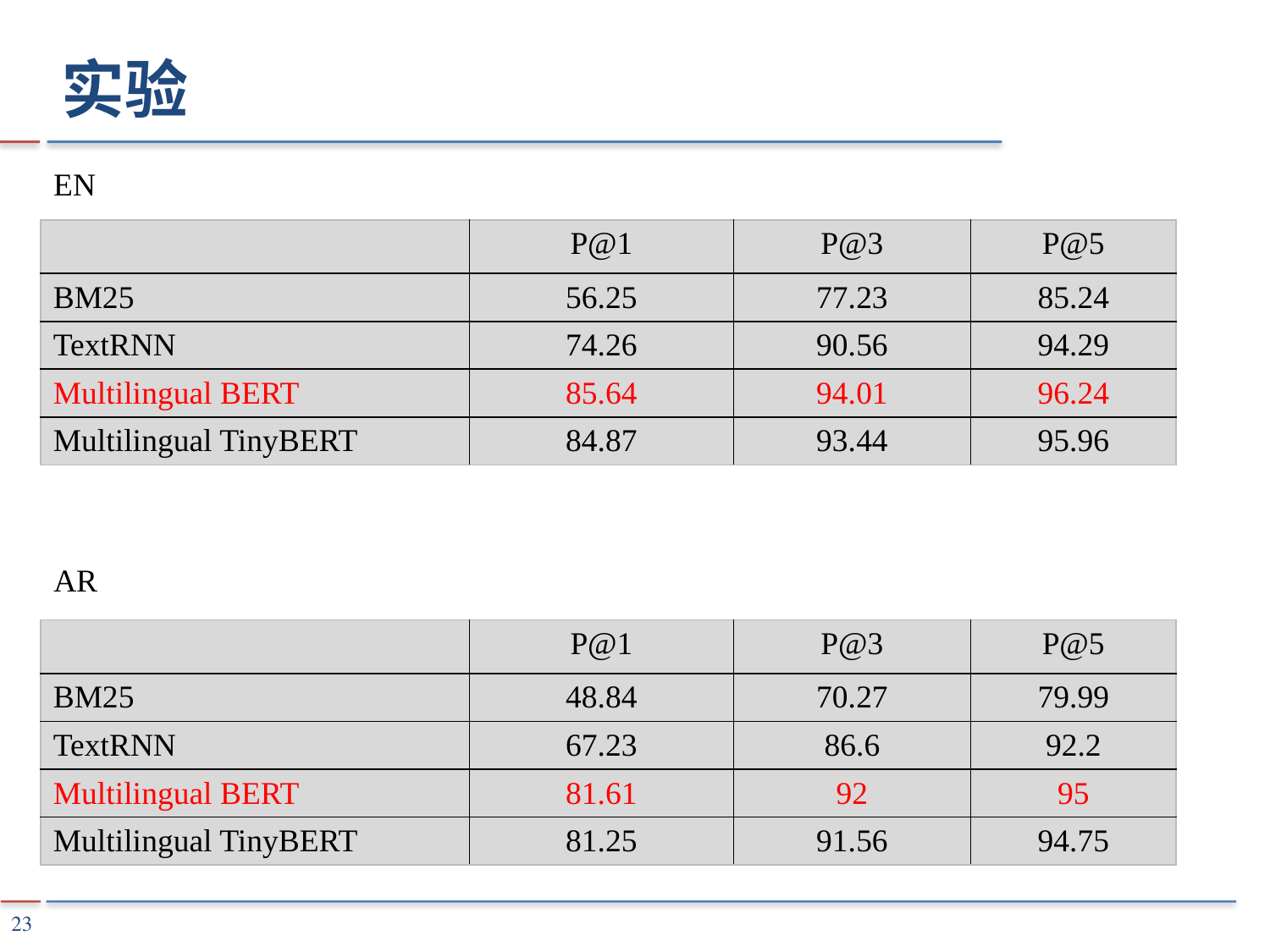

# 实验
EN
|  | P@1 | P@3 | P@5 |
| --- | --- | --- | --- |
| BM25 | 56.25 | 77.23 | 85.24 |
| TextRNN | 74.26 | 90.56 | 94.29 |
| Multilingual BERT | 85.64 | 94.01 | 96.24 |
| Multilingual TinyBERT | 84.87 | 93.44 | 95.96 |
AR
|  | P@1 | P@3 | P@5 |
| --- | --- | --- | --- |
| BM25 | 48.84 | 70.27 | 79.99 |
| TextRNN | 67.23 | 86.6 | 92.2 |
| Multilingual BERT | 81.61 | 92 | 95 |
| Multilingual TinyBERT | 81.25 | 91.56 | 94.75 |
23